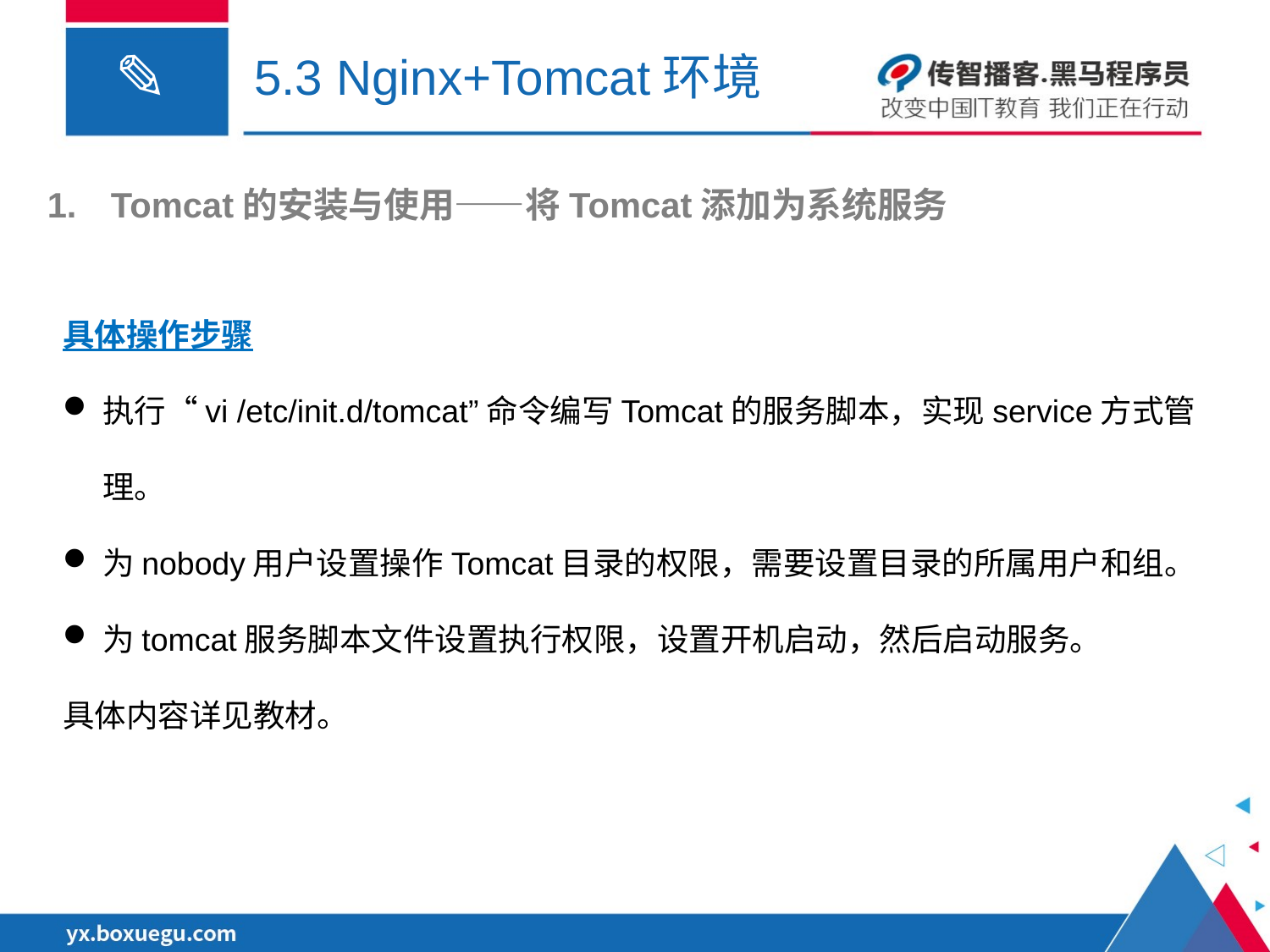

# 5.3 Nginx+Tomcat环境
Tomcat的安装与使用——将Tomcat添加为系统服务
具体操作步骤
执行“vi /etc/init.d/tomcat”命令编写Tomcat的服务脚本，实现service方式管理。
为nobody用户设置操作Tomcat目录的权限，需要设置目录的所属用户和组。
为tomcat服务脚本文件设置执行权限，设置开机启动，然后启动服务。
具体内容详见教材。